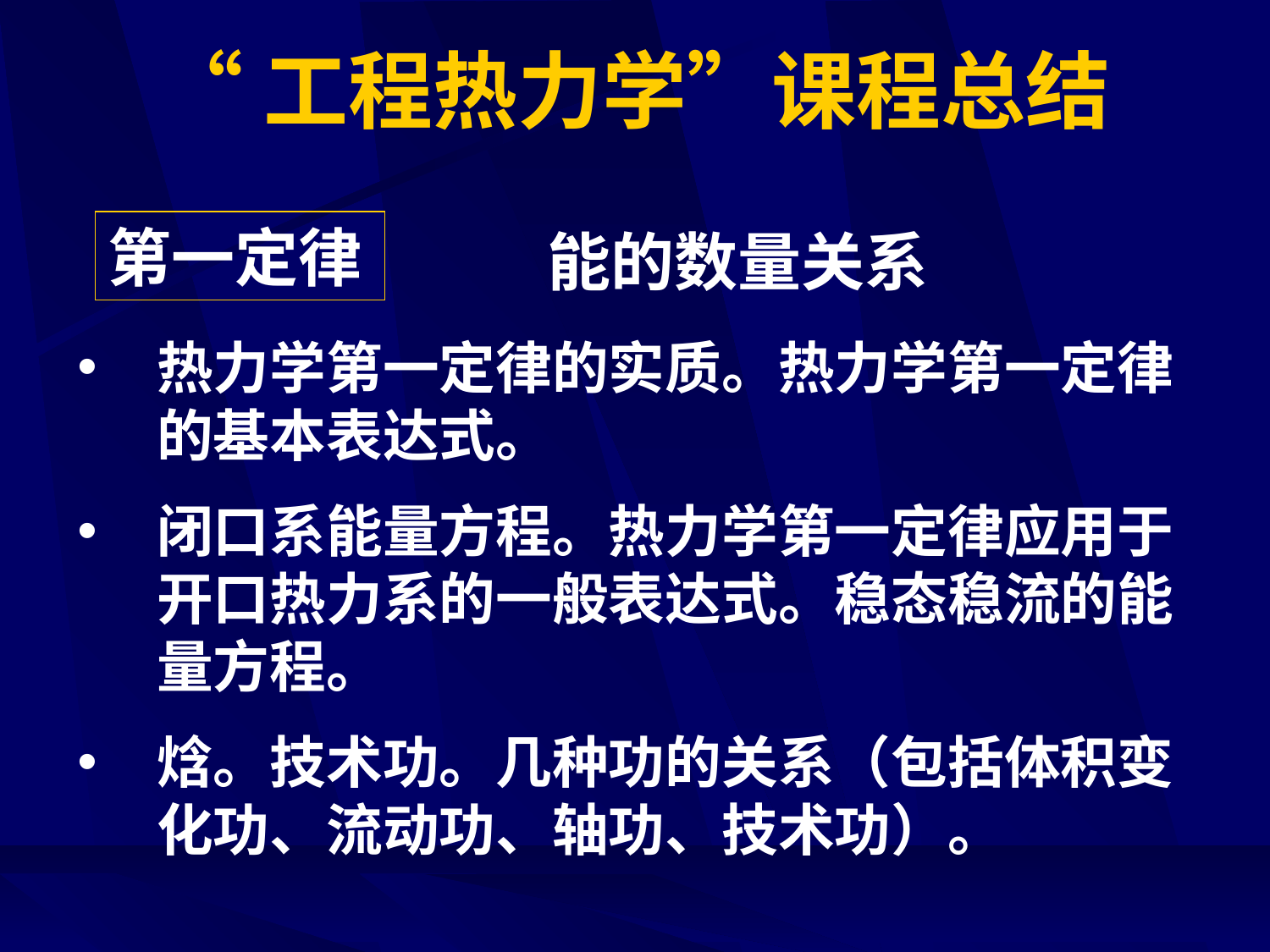

“工程热力学”课程总结
第一定律
能的数量关系
热力学第一定律的实质。热力学第一定律的基本表达式。
闭口系能量方程。热力学第一定律应用于开口热力系的一般表达式。稳态稳流的能量方程。
焓。技术功。几种功的关系（包括体积变化功、流动功、轴功、技术功）。